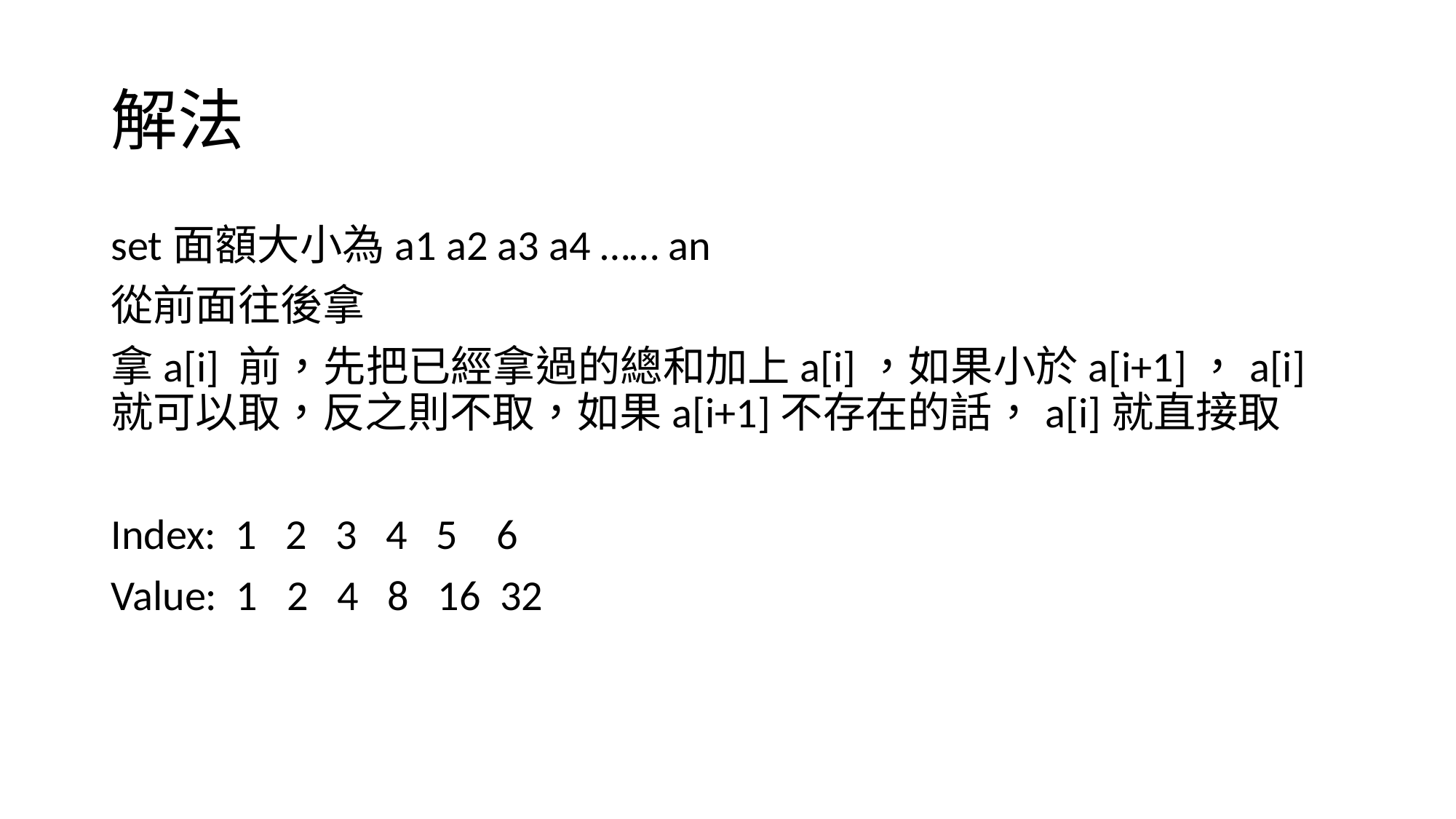

# 解法
set面額大小為a1 a2 a3 a4 …… an
從前面往後拿
拿a[i] 前，先把已經拿過的總和加上a[i]，如果小於a[i+1]，a[i]就可以取，反之則不取，如果a[i+1]不存在的話，a[i]就直接取

Index:  1   2   3   4   5    6
Value:  1   2   4   8   16  32